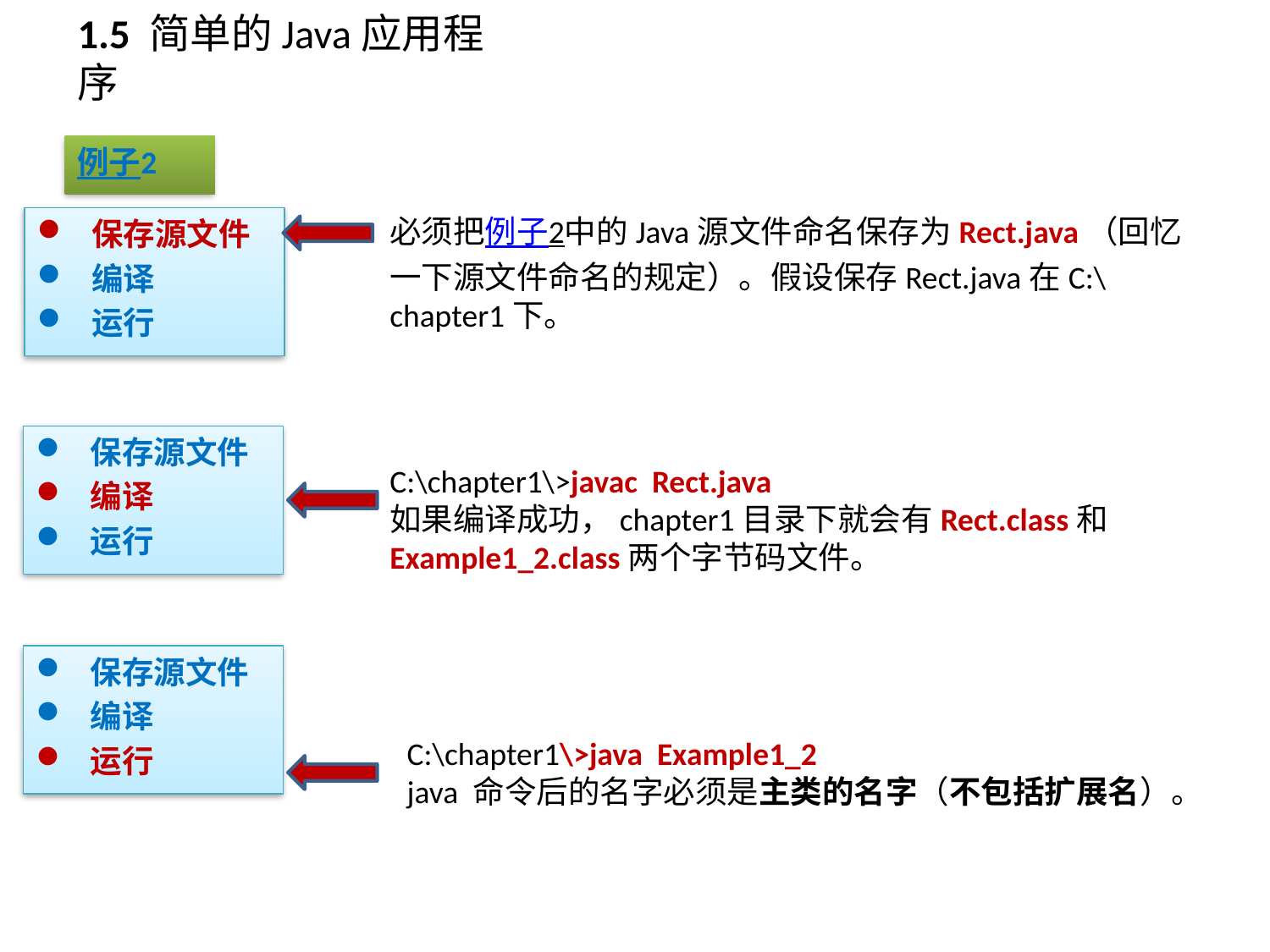

# 1.5 简单的Java应用程序
例子2
必须把例子2中的Java源文件命名保存为Rect.java（回忆一下源文件命名的规定）。假设保存Rect.java在C:\chapter1下。
 保存源文件
 编译
 运行

 保存源文件
 编译
 运行
C:\chapter1\>javac  Rect.java
如果编译成功，chapter1目录下就会有Rect.class和Example1_2.class两个字节码文件。

 保存源文件
 编译
 运行
C:\chapter1\>java  Example1_2
java 命令后的名字必须是主类的名字（不包括扩展名）。